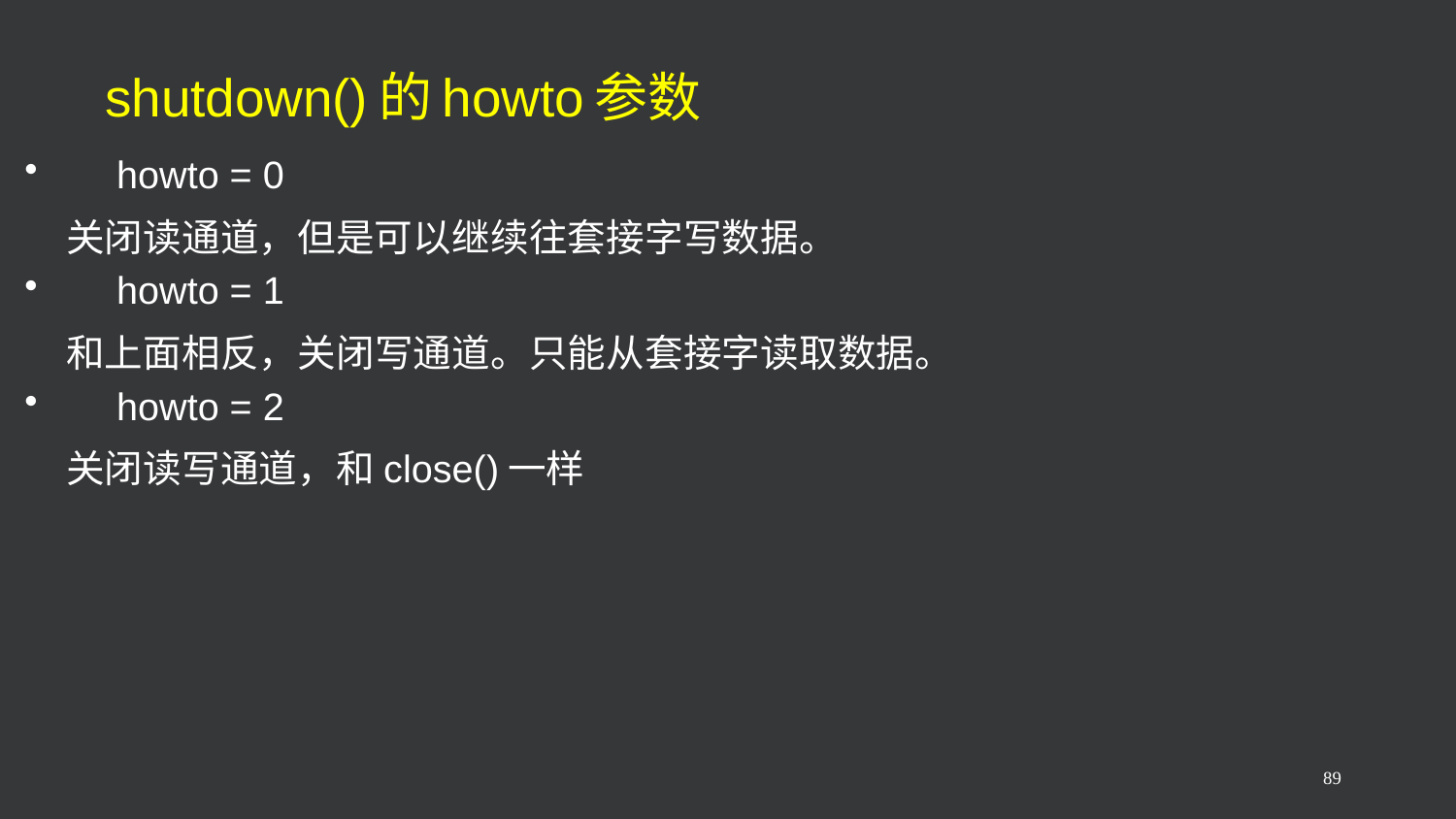

# shutdown()的howto参数
howto = 0
关闭读通道，但是可以继续往套接字写数据。
howto = 1
和上面相反，关闭写通道。只能从套接字读取数据。
howto = 2
关闭读写通道，和close()一样
89